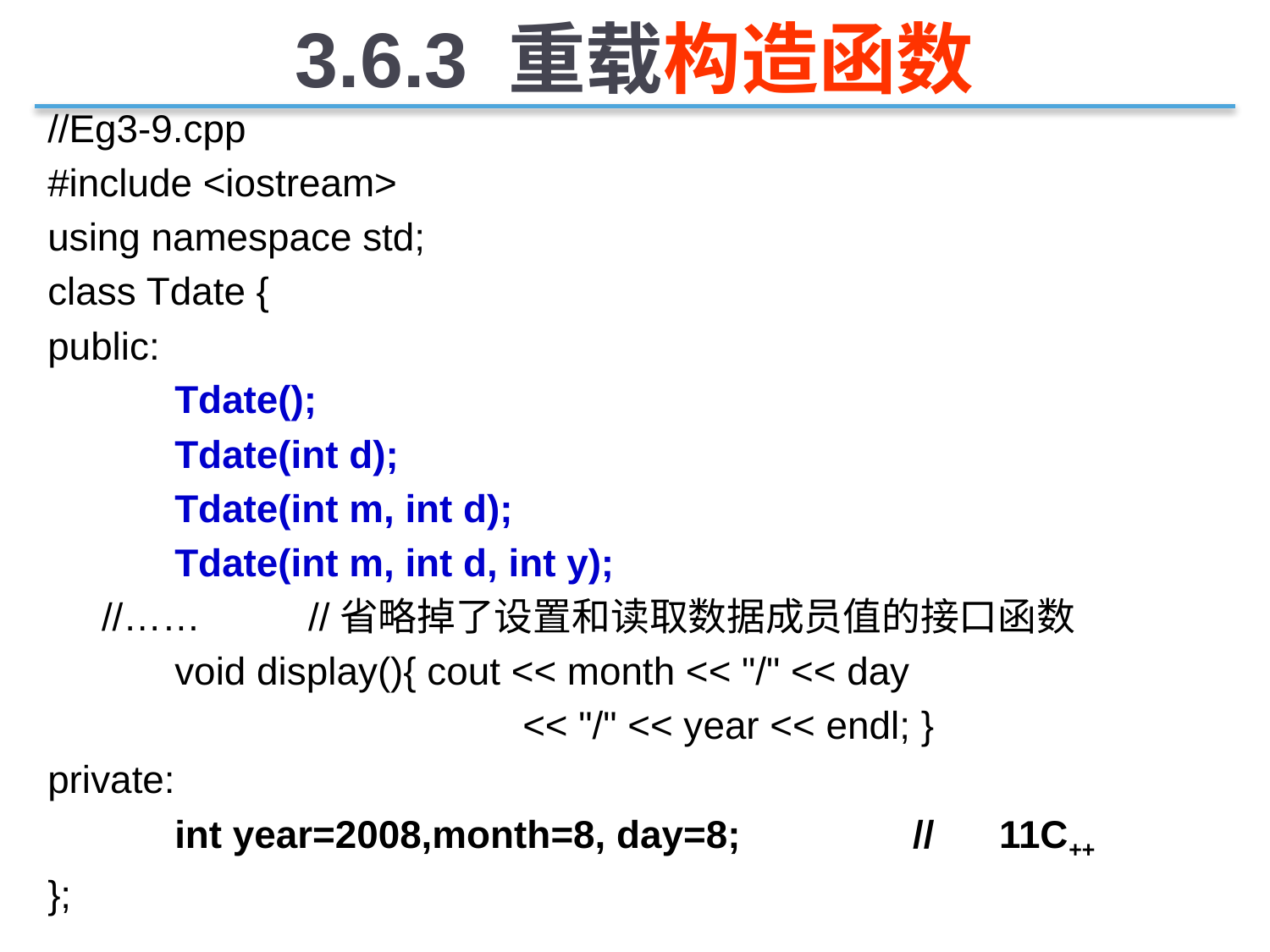

3.6.3 重载构造函数
//Eg3-9.cpp
#include <iostream>
using namespace std;
class Tdate {
public:
	Tdate();
	Tdate(int d);
	Tdate(int m, int d);
	Tdate(int m, int d, int y);
     //……          //省略掉了设置和读取数据成员值的接口函数
	void display(){ cout << month << "/" << day
                                            << "/" << year << endl; }
private:
	int year=2008,month=8, day=8;                //      11C++
};